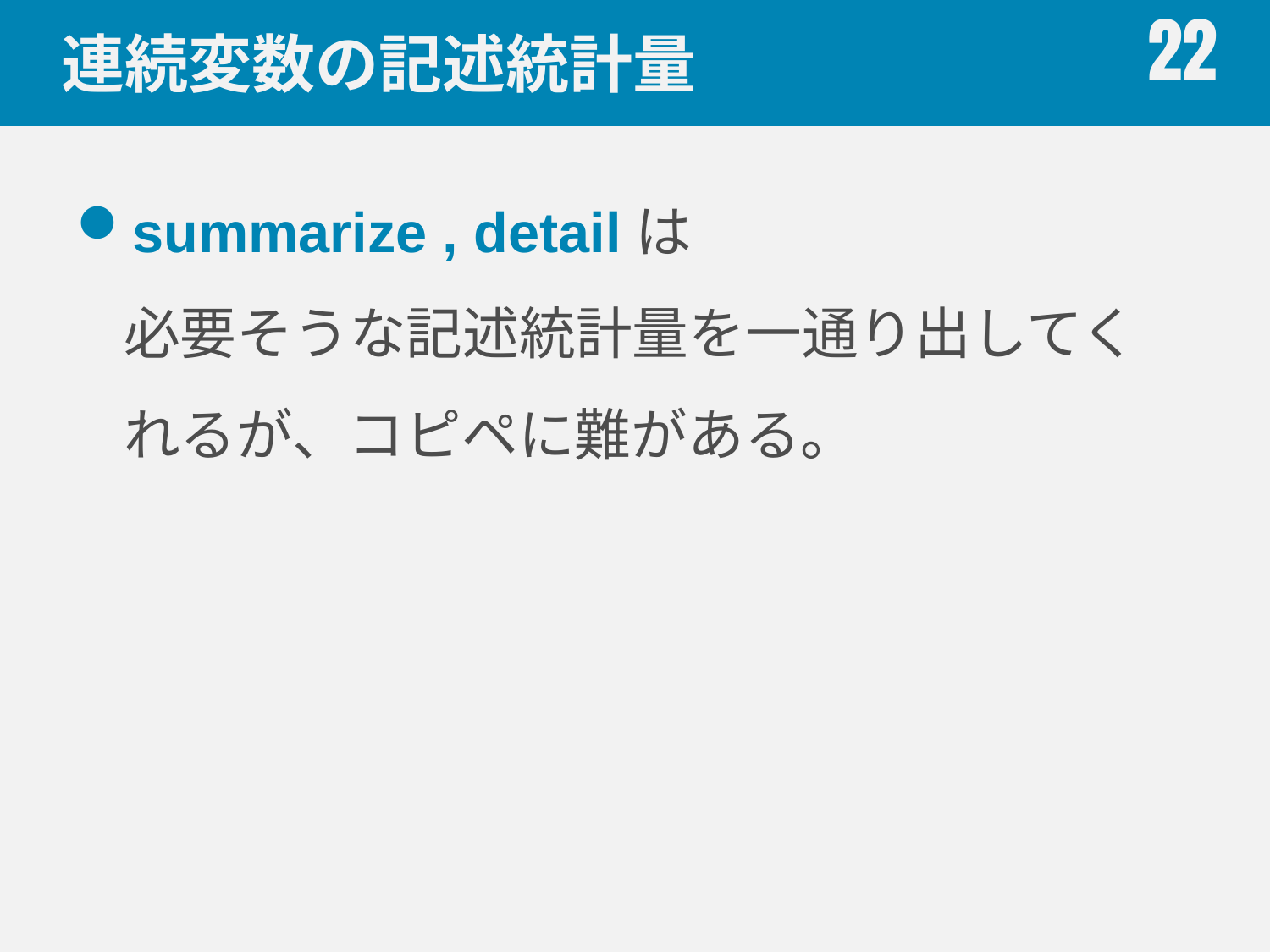

# 連続変数の記述統計量
 22
summarize , detailは
必要そうな記述統計量を一通り出してくれるが、コピペに難がある。